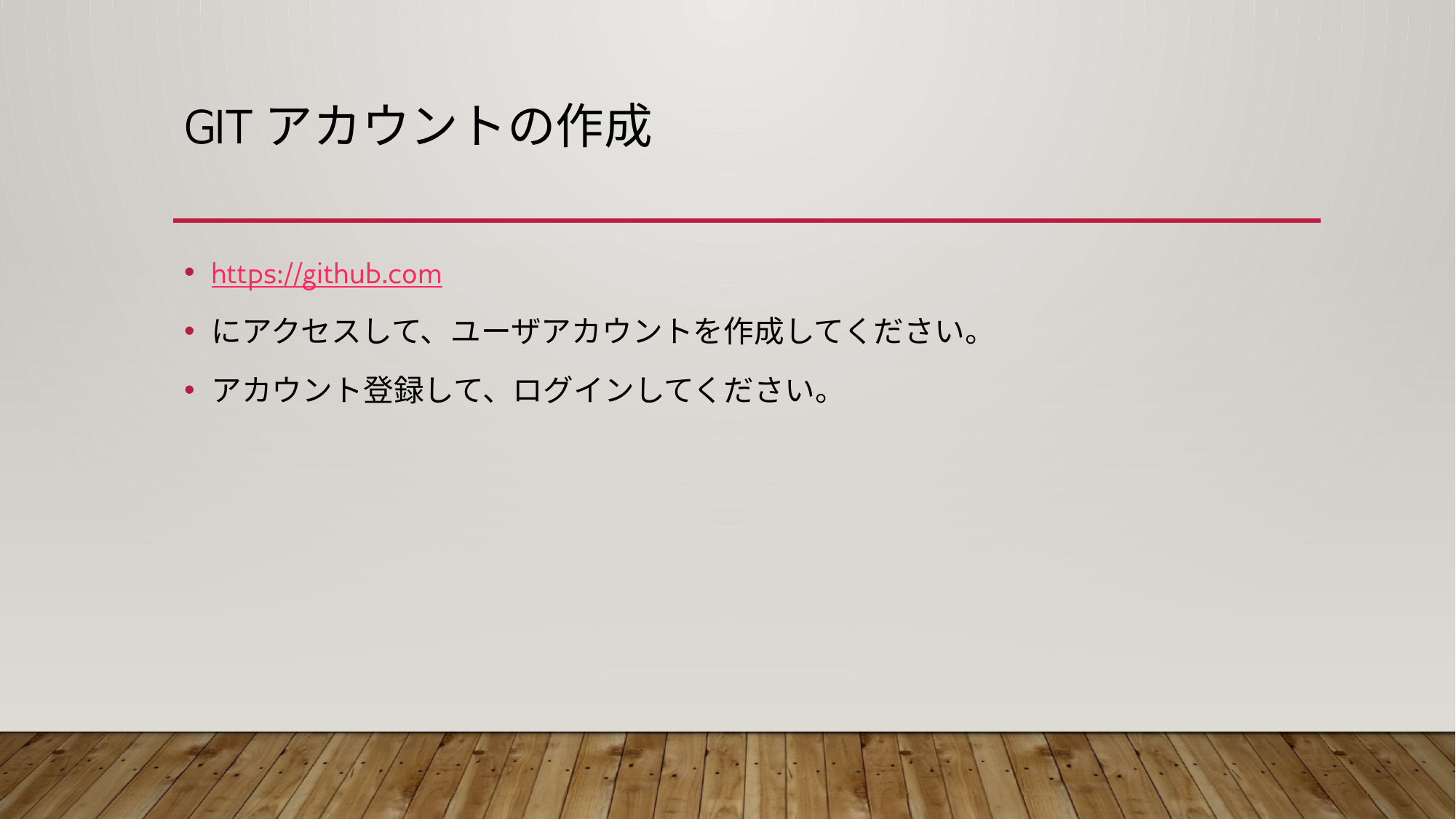

# Gitアカウントの作成
https://github.com
にアクセスして、ユーザアカウントを作成してください。
アカウント登録して、ログインしてください。